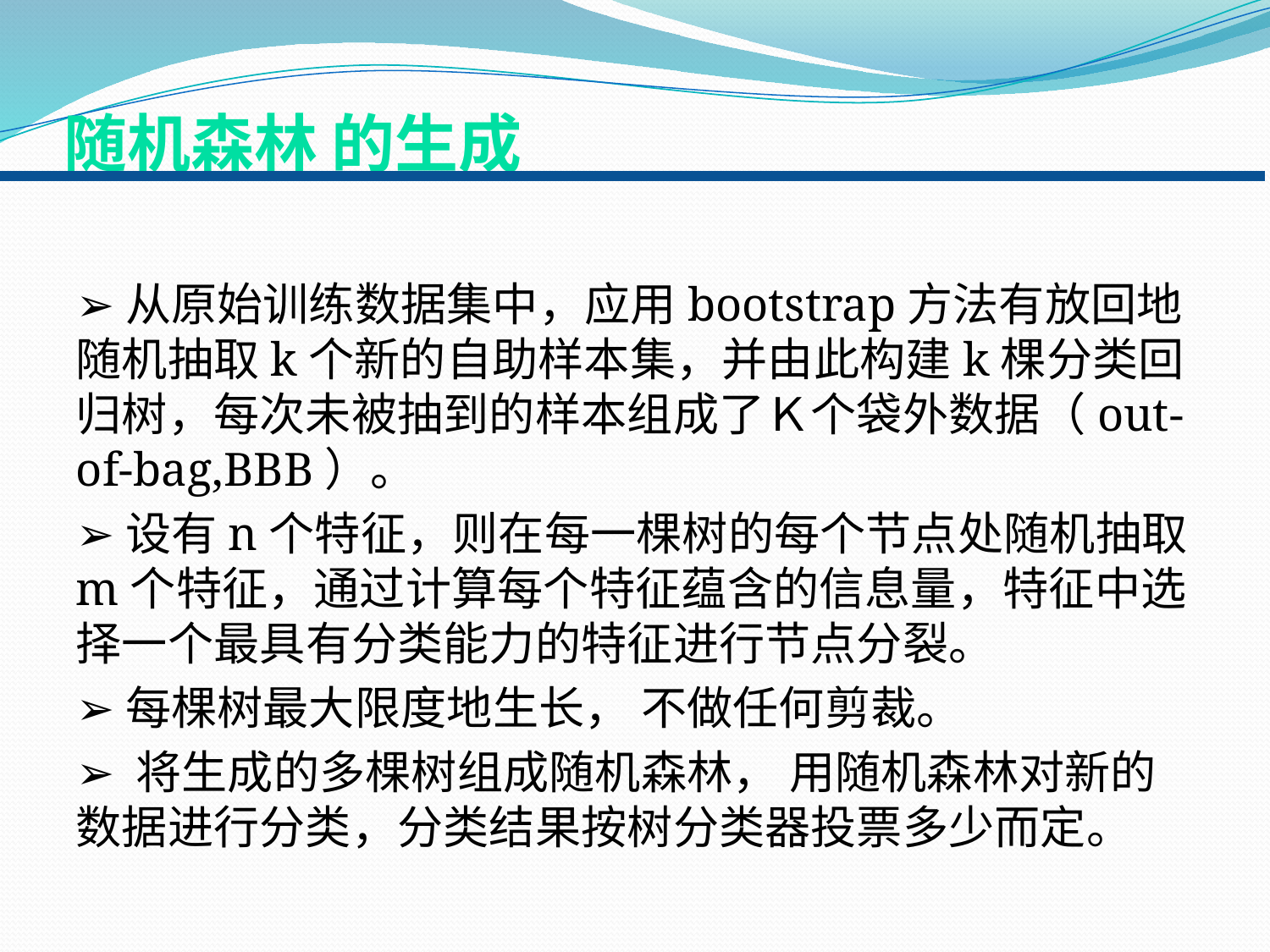

# 随机森林 的生成
➢从原始训练数据集中，应用bootstrap方法有放回地随机抽取k个新的自助样本集，并由此构建k棵分类回归树，每次未被抽到的样本组成了Ｋ个袋外数据（out-of-bag,BBB）。
➢设有n个特征，则在每一棵树的每个节点处随机抽取m个特征，通过计算每个特征蕴含的信息量，特征中选择一个最具有分类能力的特征进行节点分裂。
➢每棵树最大限度地生长， 不做任何剪裁。
➢ 将生成的多棵树组成随机森林， 用随机森林对新的数据进行分类，分类结果按树分类器投票多少而定。